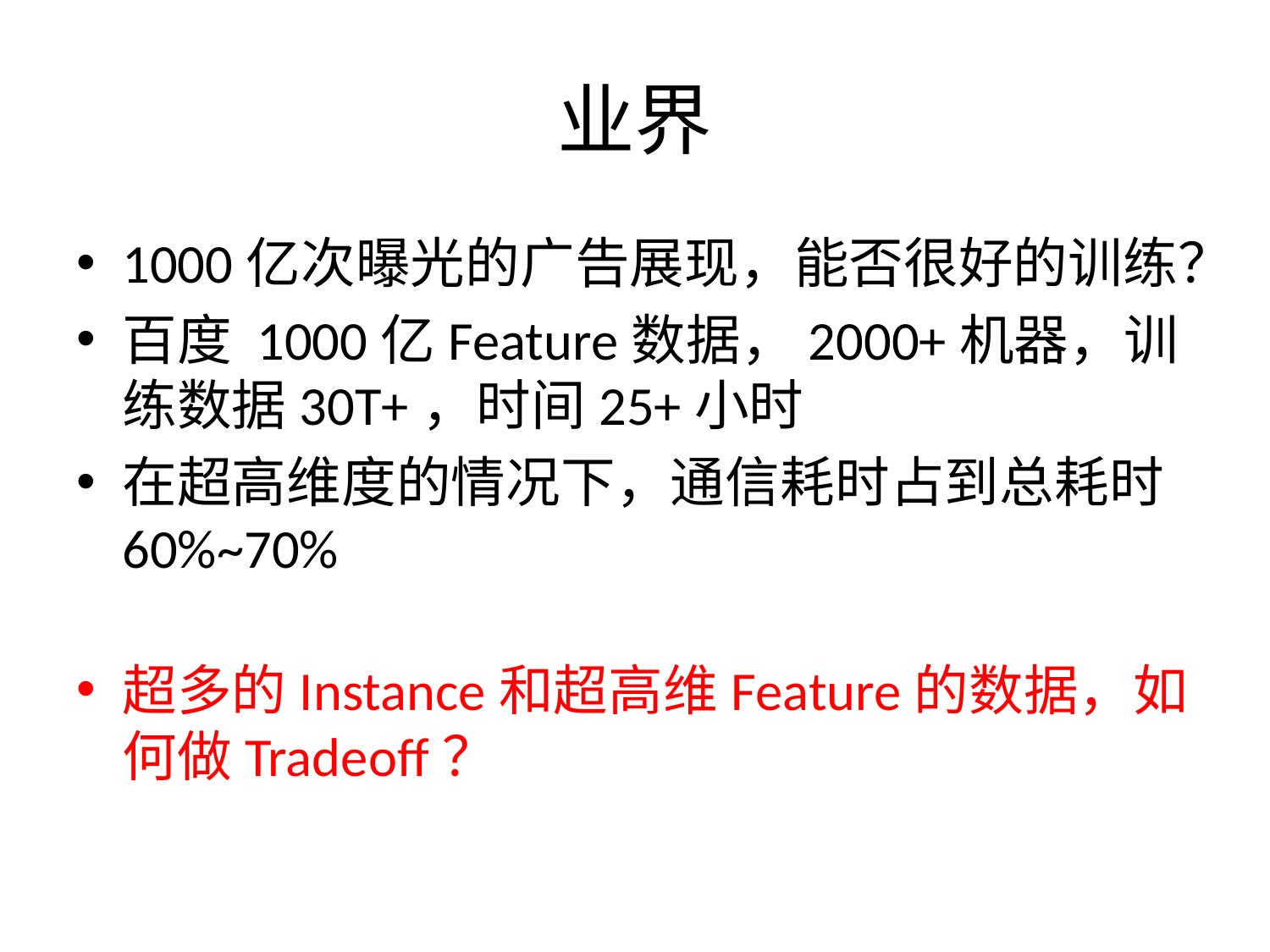

# 业界
1000亿次曝光的广告展现，能否很好的训练？
百度 1000亿Feature数据，2000+机器，训练数据30T+，时间25+小时
在超高维度的情况下，通信耗时占到总耗时60%~70%
超多的Instance和超高维Feature的数据，如何做Tradeoff？